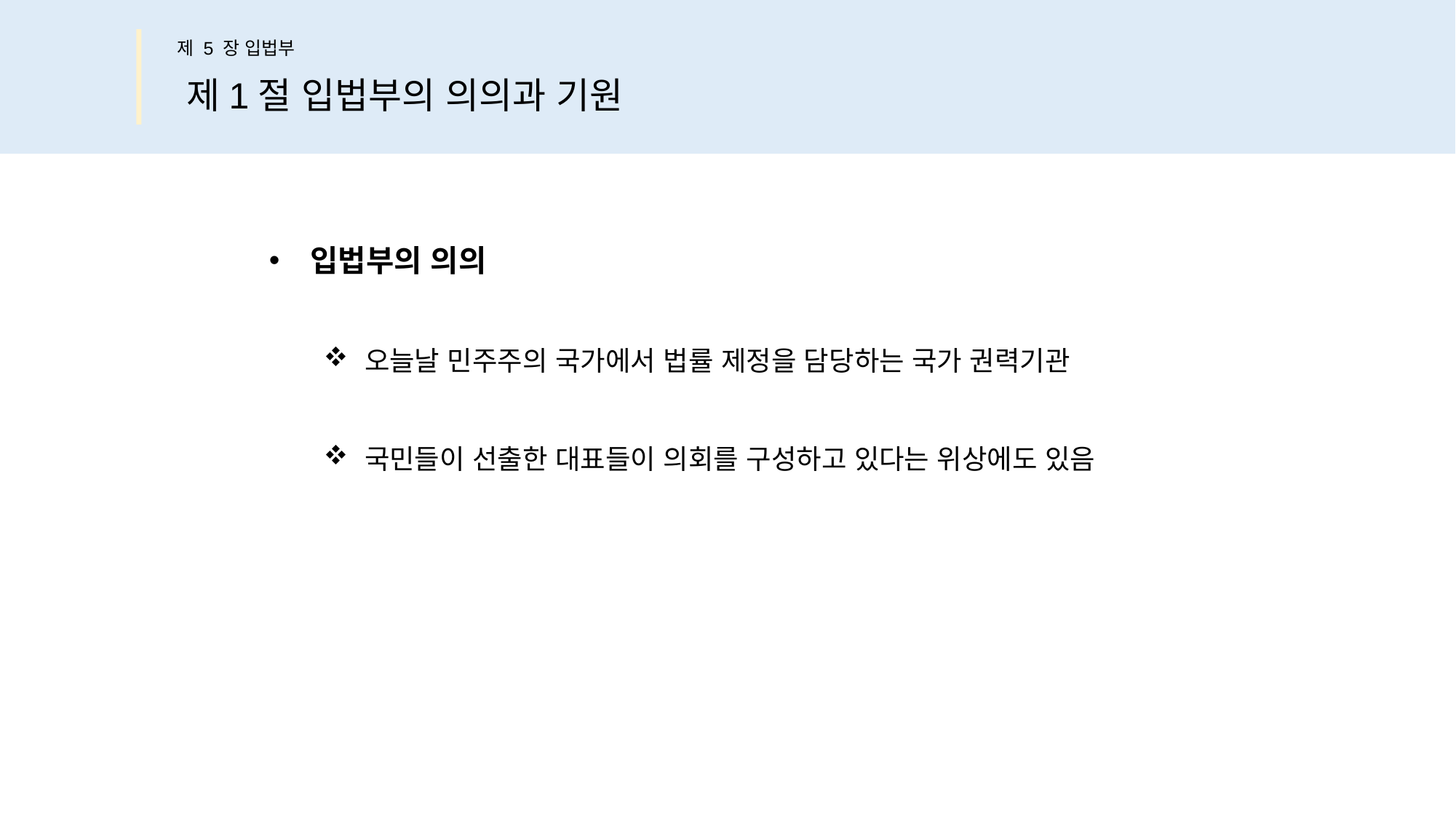

제 5 장 입법부
제1절 입법부의 의의과 기원
입법부의 의의

오늘날 민주주의 국가에서 법률 제정을 담당하는 국가 권력기관

국민들이 선출한 대표들이 의회를 구성하고 있다는 위상에도 있음